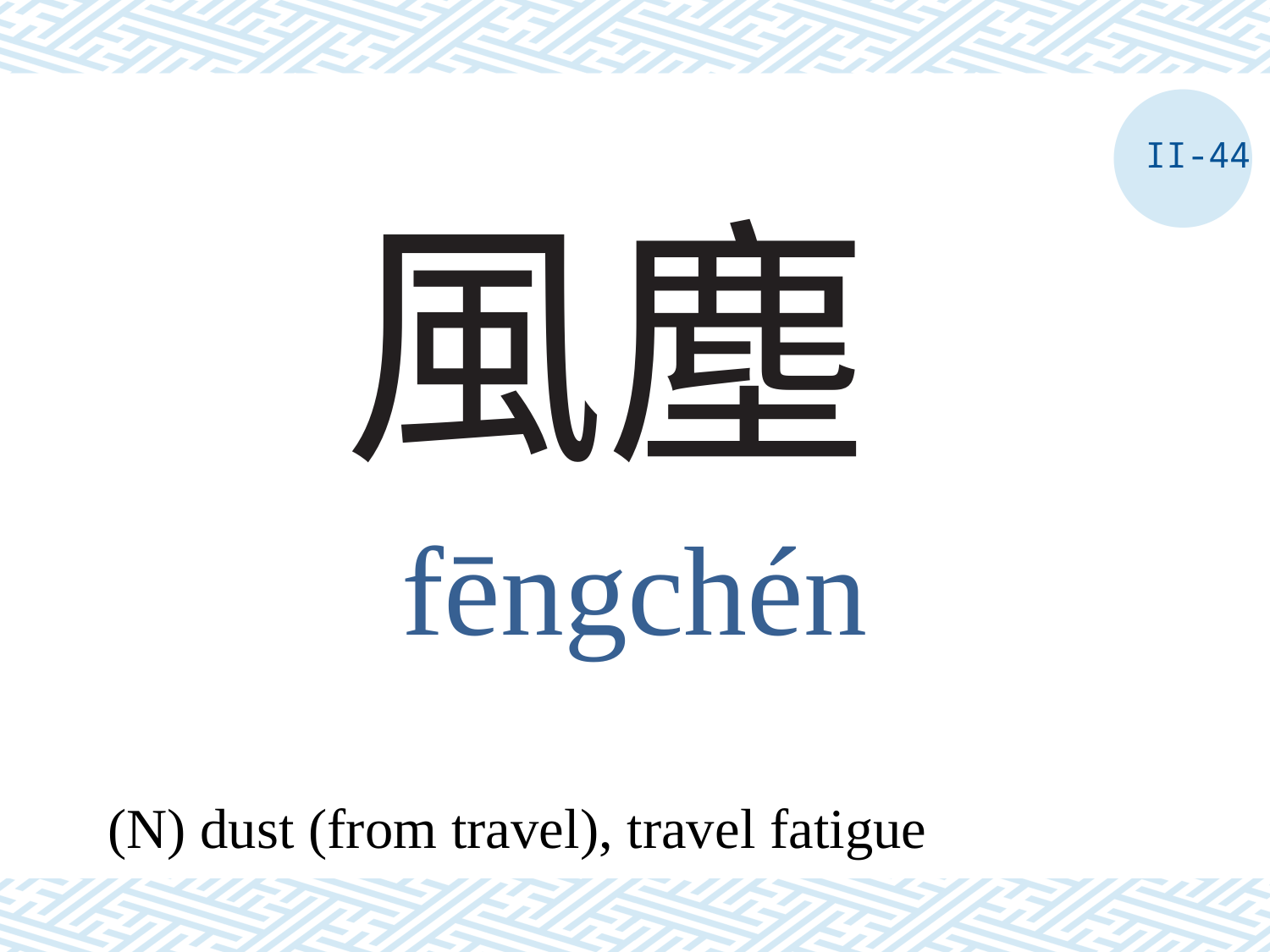

II-44

# 風塵
fēngchén
(N) dust (from travel), travel fatigue